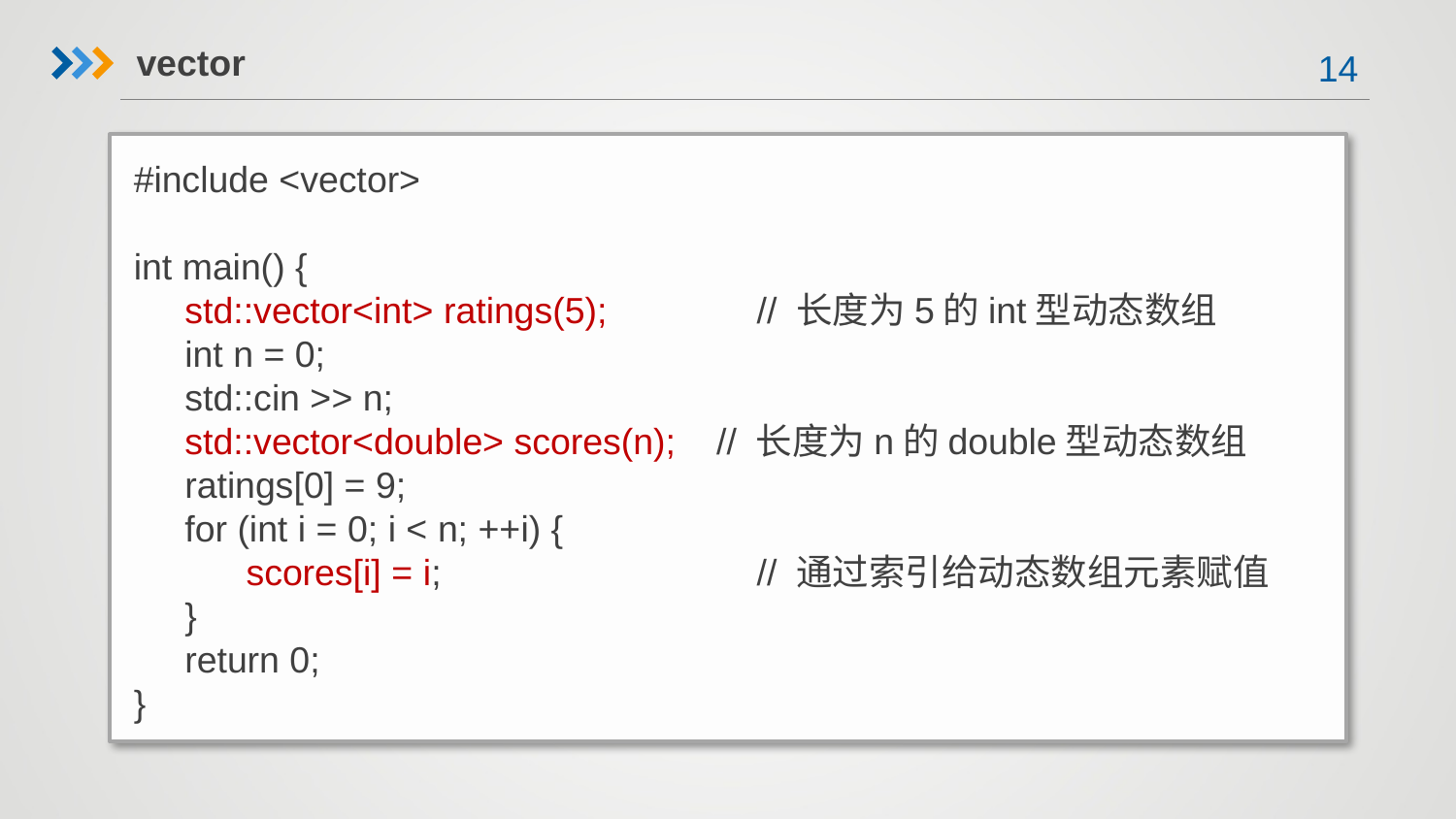

vector

#include <vector>

int main() {
     std::vector<int> ratings(5);	    // 长度为5的int型动态数组
     int n = 0;
     std::cin >> n;
     std::vector<double> scores(n);    // 长度为n的double型动态数组
     ratings[0] = 9;
     for (int i = 0; i < n; ++i) {
           scores[i] = i;		    // 通过索引给动态数组元素赋值
     }
     return 0;
}